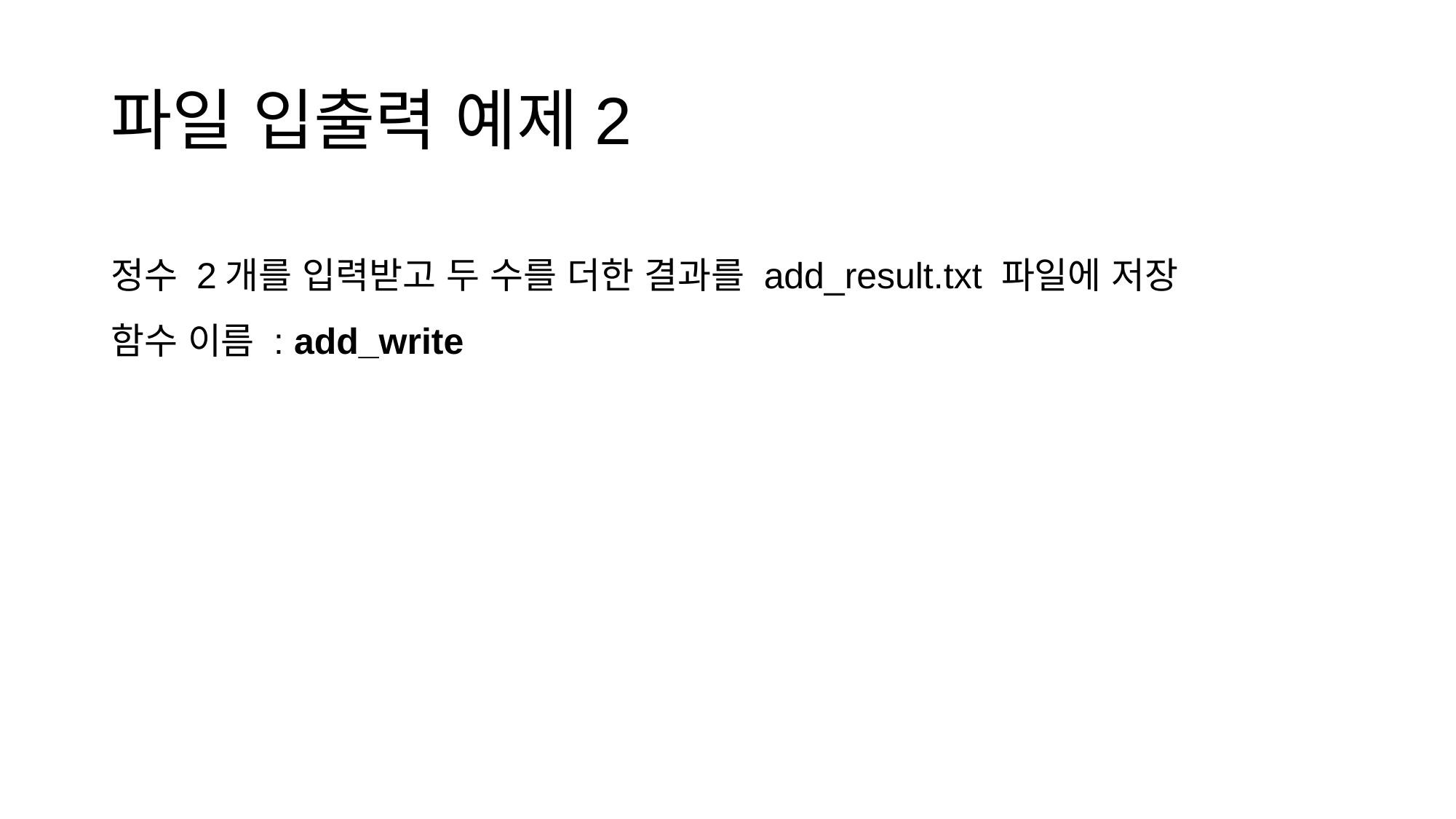

# 파일 입출력 예제2
정수 2개를 입력받고 두 수를 더한 결과를 add_result.txt 파일에 저장
함수 이름 : add_write